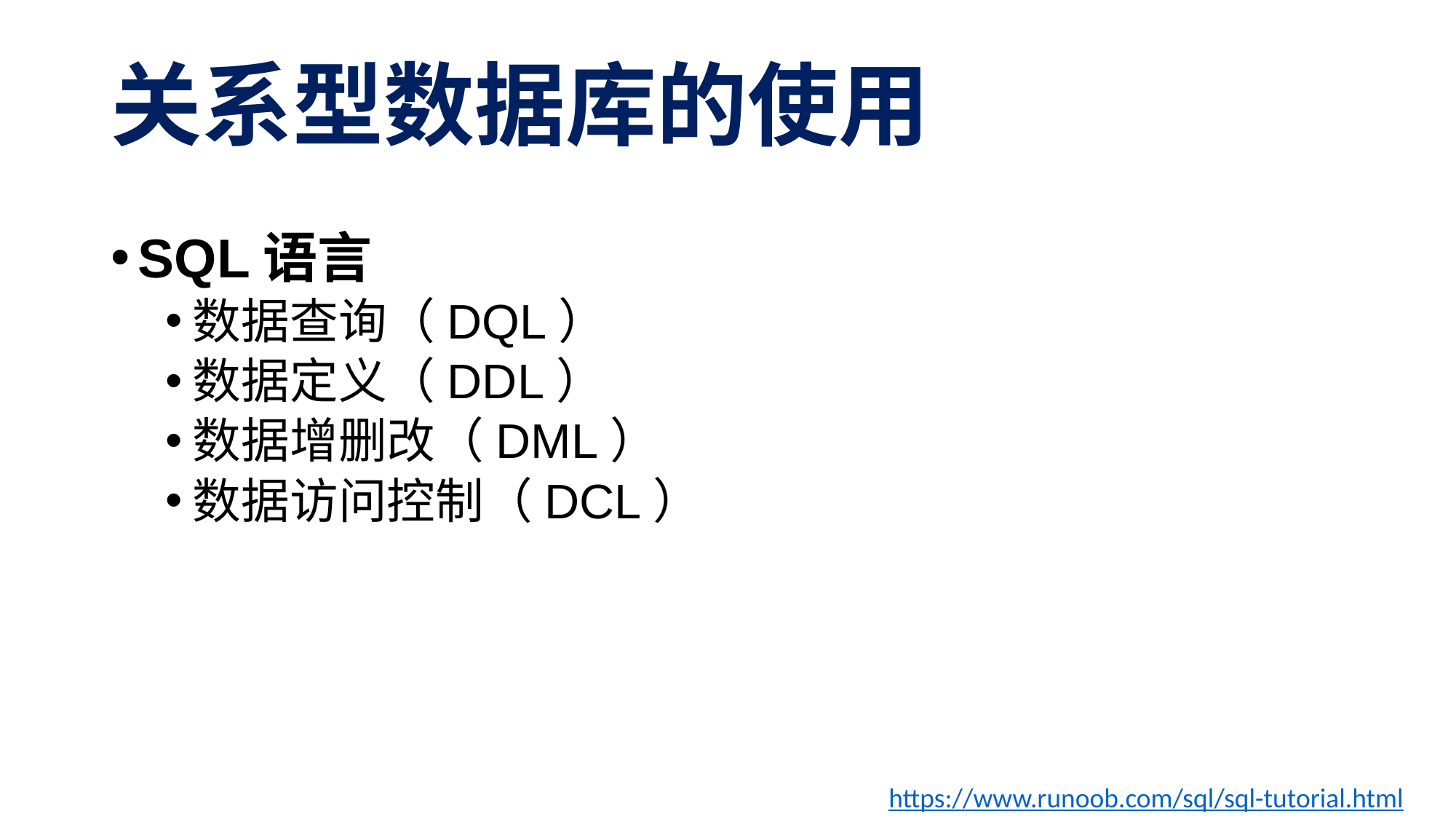

# 关系型数据库的使用
SQL语言
数据查询（DQL）
数据定义（DDL）
数据增删改（DML）
数据访问控制（DCL）

https://www.runoob.com/sql/sql-tutorial.html